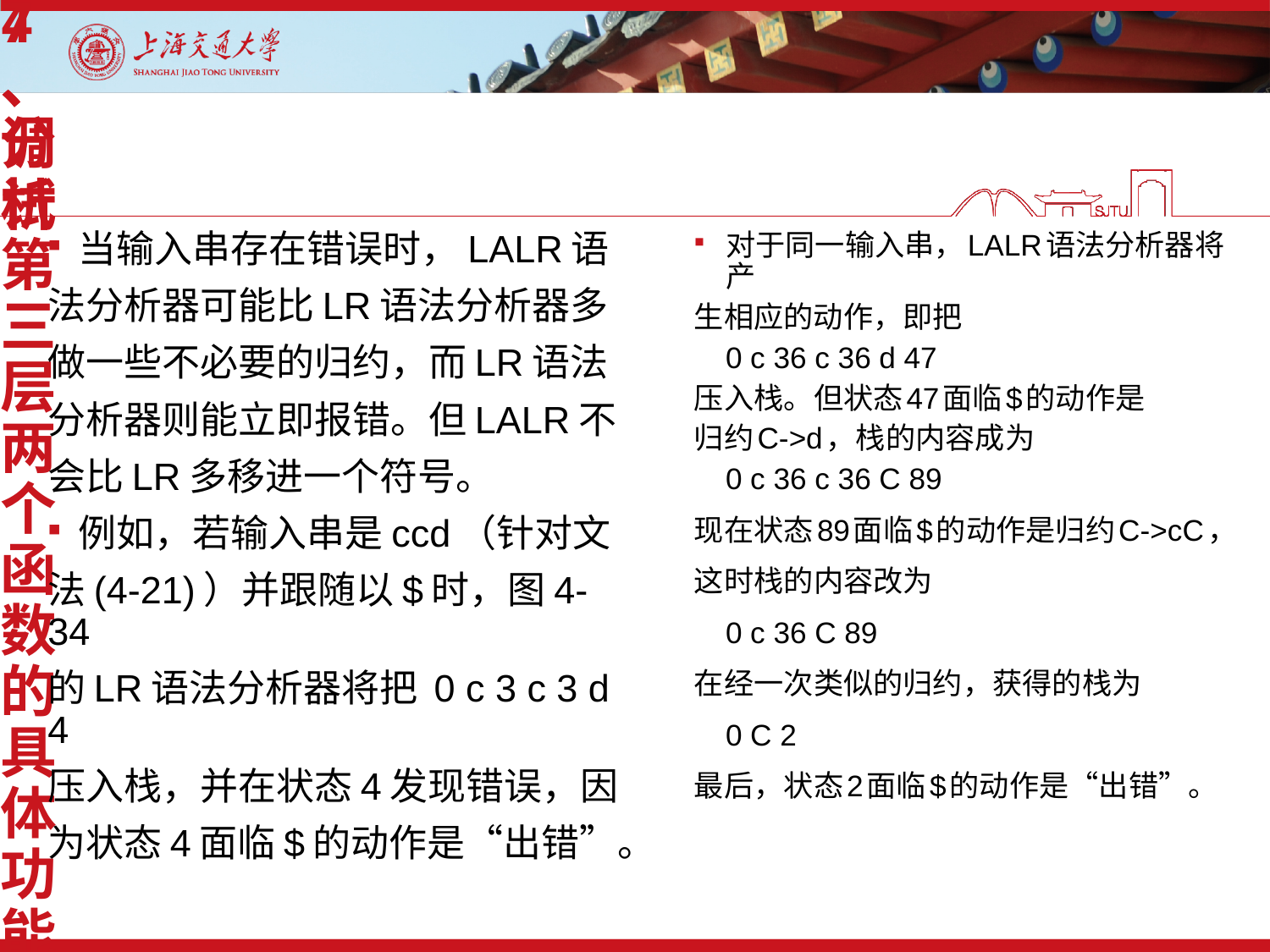

4、分析第三层两个函数的具体功能
7、调试
#
当输入串存在错误时，LALR语
法分析器可能比LR语法分析器多
做一些不必要的归约，而LR语法
分析器则能立即报错。但LALR不
会比LR多移进一个符号。
例如，若输入串是ccd（针对文
法(4-21)）并跟随以$时，图4-34
的LR语法分析器将把 0 c 3 c 3 d 4
压入栈，并在状态4发现错误，因
为状态4面临$的动作是“出错”。

对于同一输入串，LALR语法分析器将产
生相应的动作，即把
	0 c 36 c 36 d 47
压入栈。但状态47面临$的动作是
归约C->d，栈的内容成为
	0 c 36 c 36 C 89
现在状态89面临$的动作是归约C->cC，
这时栈的内容改为
	0 c 36 C 89
在经一次类似的归约，获得的栈为
	0 C 2
最后，状态2面临$的动作是“出错”。